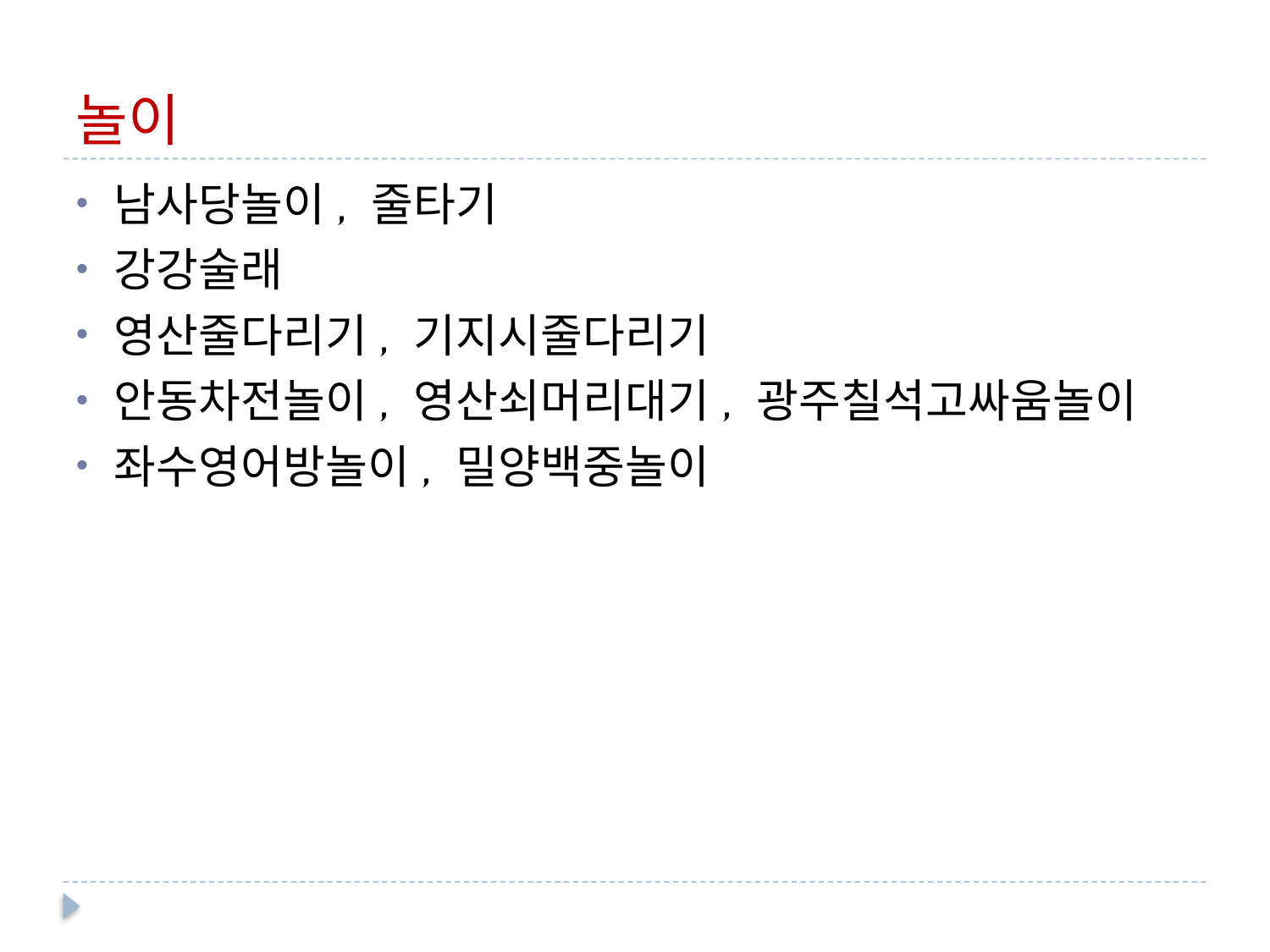

# 놀이
남사당놀이, 줄타기
강강술래
영산줄다리기, 기지시줄다리기
안동차전놀이, 영산쇠머리대기, 광주칠석고싸움놀이
좌수영어방놀이, 밀양백중놀이